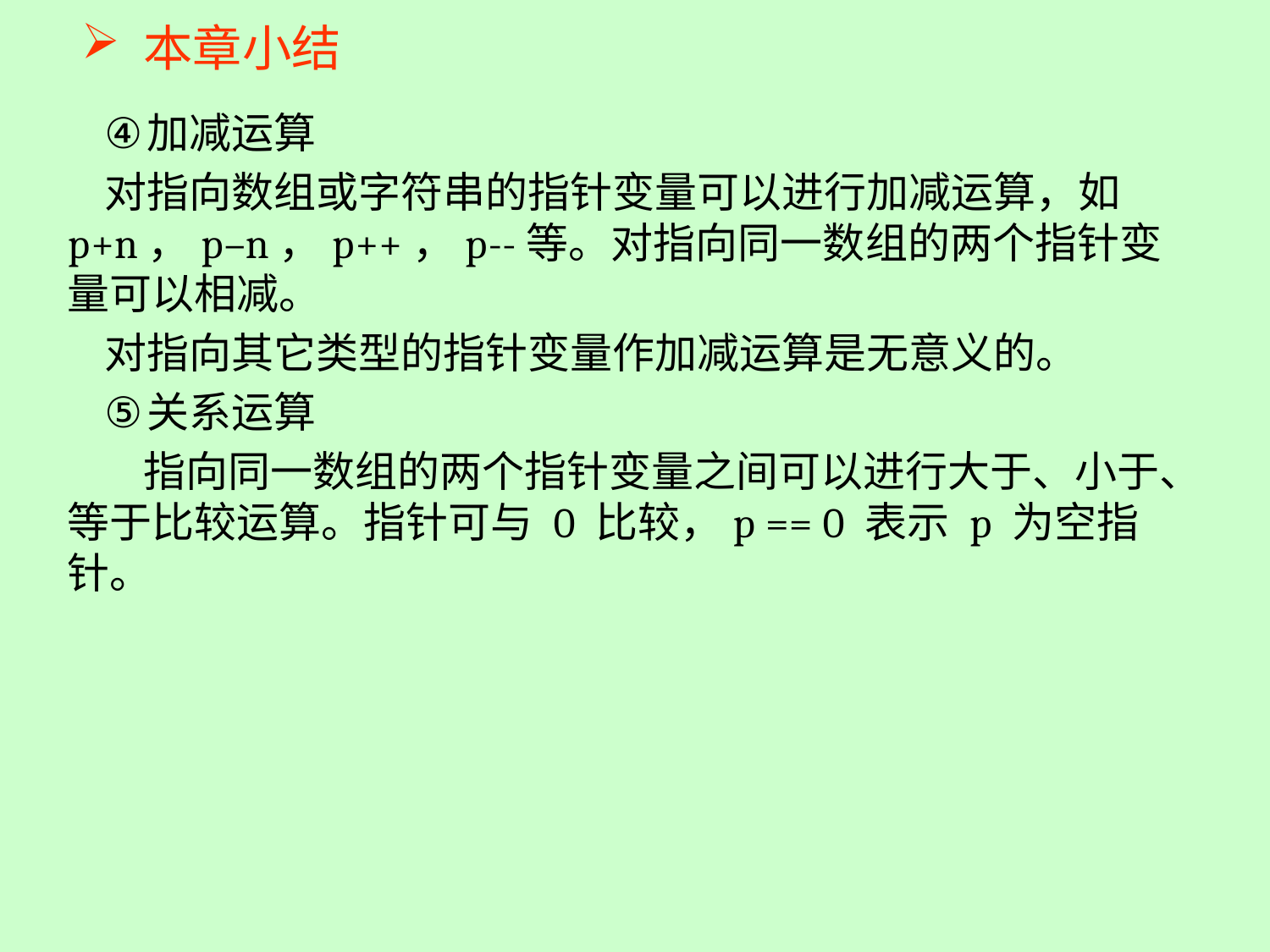

本章小结
加减运算
对指向数组或字符串的指针变量可以进行加减运算，如 p+n，p–n，p++，p--等。对指向同一数组的两个指针变量可以相减。
对指向其它类型的指针变量作加减运算是无意义的。
关系运算
   指向同一数组的两个指针变量之间可以进行大于、小于、等于比较运算。指针可与 0 比较，p == 0 表示 p 为空指针。

60